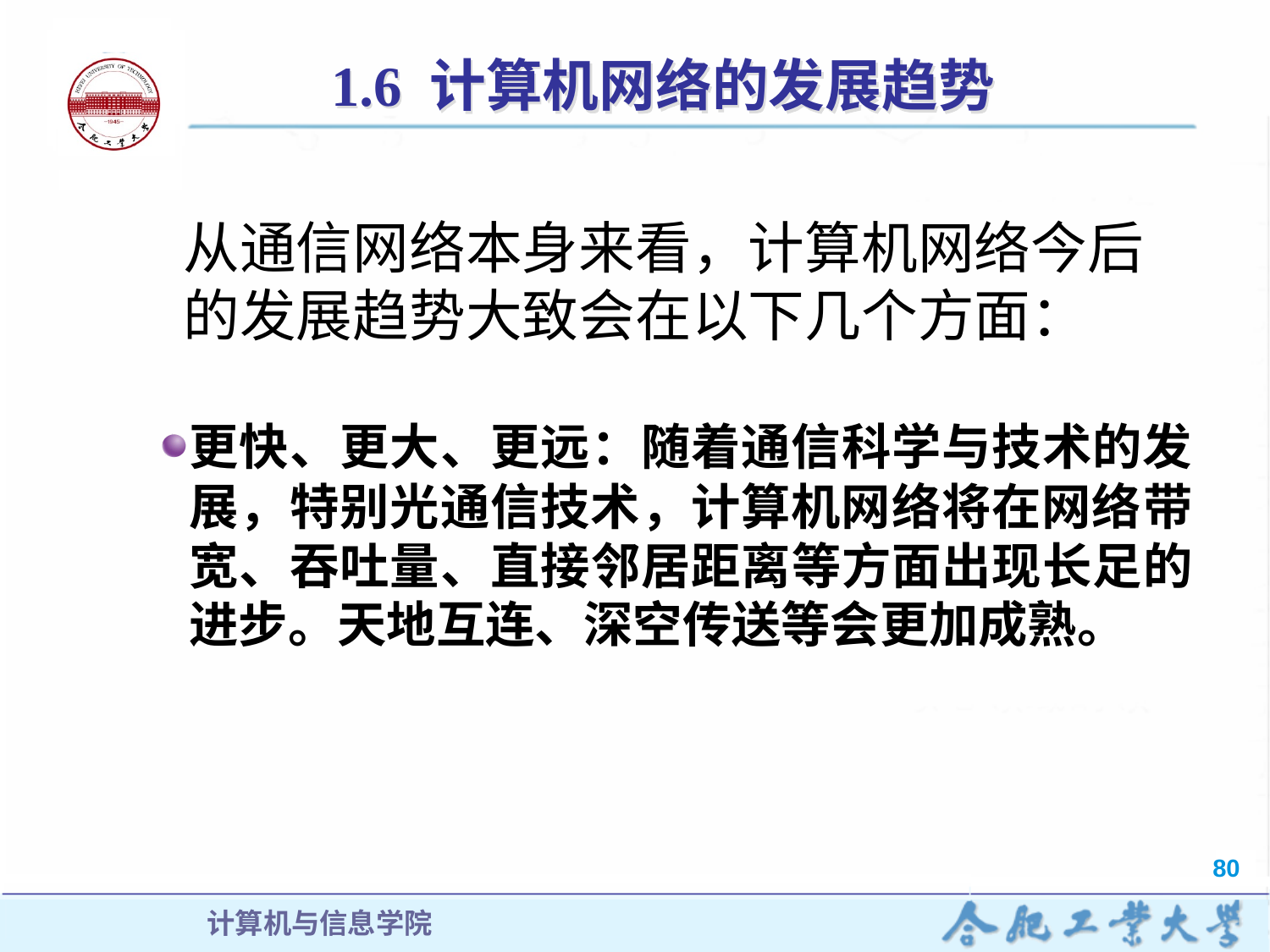

# 1.6 计算机网络的发展趋势
从通信网络本身来看，计算机网络今后的发展趋势大致会在以下几个方面：
更快、更大、更远：随着通信科学与技术的发展，特别光通信技术，计算机网络将在网络带宽、吞吐量、直接邻居距离等方面出现长足的进步。天地互连、深空传送等会更加成熟。